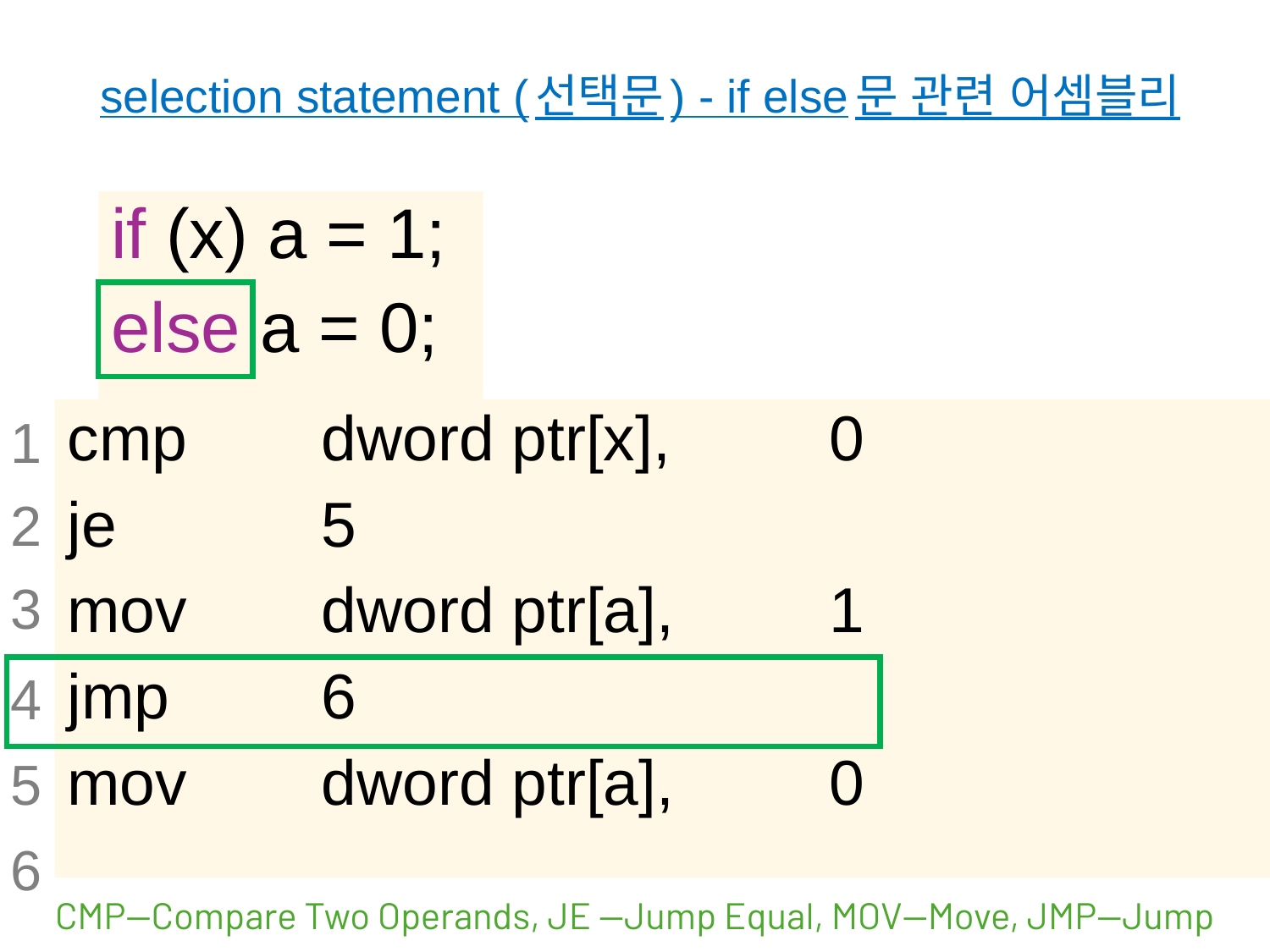

# selection statement (선택문) - if else문 관련 어셈블리
if (x) a = 1;
else a = 0;

cmp		dword ptr[x],		0
je		5
mov		dword ptr[a],		1
jmp		6
mov		dword ptr[a],		0
1
2
3

4
5
6
CMP—Compare Two Operands, JE —Jump Equal, MOV—Move, JMP—Jump